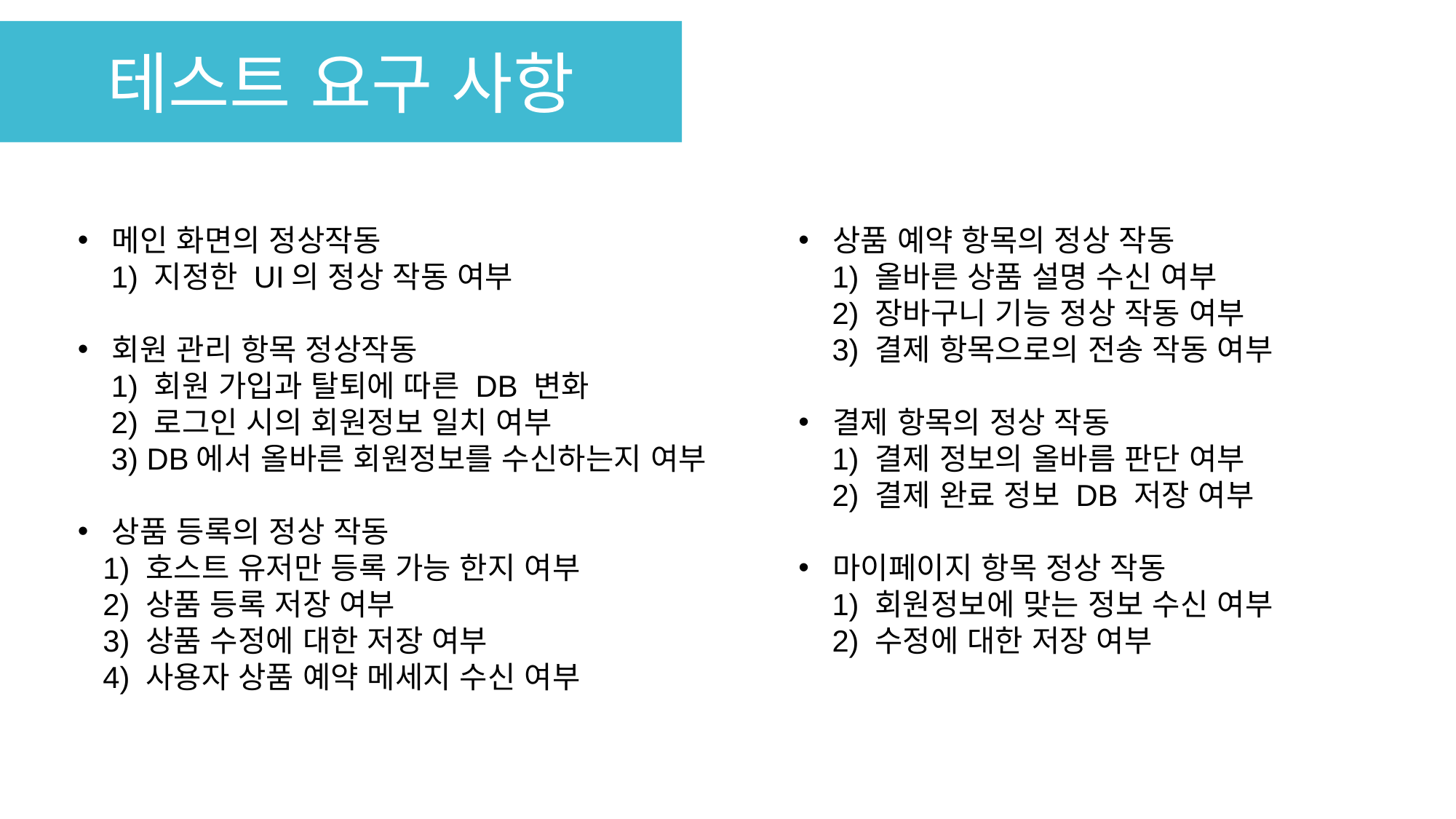

테스트 요구 사항
메인 화면의 정상작동
    1) 지정한 UI의 정상 작동 여부

회원 관리 항목 정상작동
    1) 회원 가입과 탈퇴에 따른 DB 변화
    2) 로그인 시의 회원정보 일치 여부
    3) DB에서 올바른 회원정보를 수신하는지 여부

상품 등록의 정상 작동
   1) 호스트 유저만 등록 가능 한지 여부
   2) 상품 등록 저장 여부
   3) 상품 수정에 대한 저장 여부
   4) 사용자 상품 예약 메세지 수신 여부
상품 예약 항목의 정상 작동
    1) 올바른 상품 설명 수신 여부
    2) 장바구니 기능 정상 작동 여부
    3) 결제 항목으로의 전송 작동 여부

결제 항목의 정상 작동
    1) 결제 정보의 올바름 판단 여부
    2) 결제 완료 정보 DB 저장 여부

마이페이지 항목 정상 작동
    1) 회원정보에 맞는 정보 수신 여부
    2) 수정에 대한 저장 여부